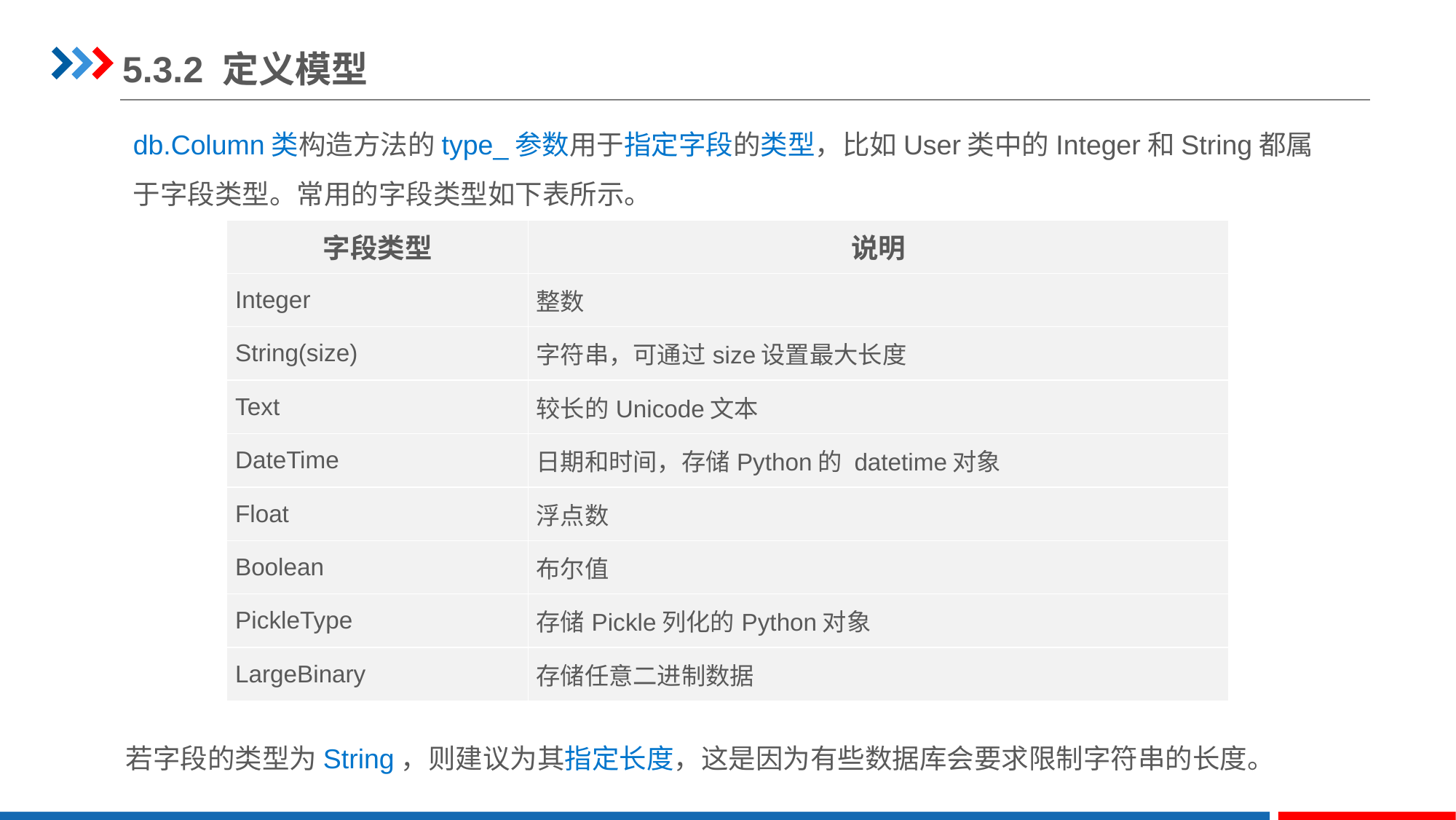

5.3.2 定义模型
db.Column类构造方法的type_参数用于指定字段的类型，比如User类中的Integer和String都属于字段类型。常用的字段类型如下表所示。
| 字段类型 | 说明 |
| --- | --- |
| Integer | 整数 |
| String(size) | 字符串，可通过size设置最大长度 |
| Text | 较长的Unicode文本 |
| DateTime | 日期和时间，存储Python的 datetime对象 |
| Float | 浮点数 |
| Boolean | 布尔值 |
| PickleType | 存储Pickle列化的Python对象 |
| LargeBinary | 存储任意二进制数据 |
若字段的类型为String，则建议为其指定长度，这是因为有些数据库会要求限制字符串的长度。